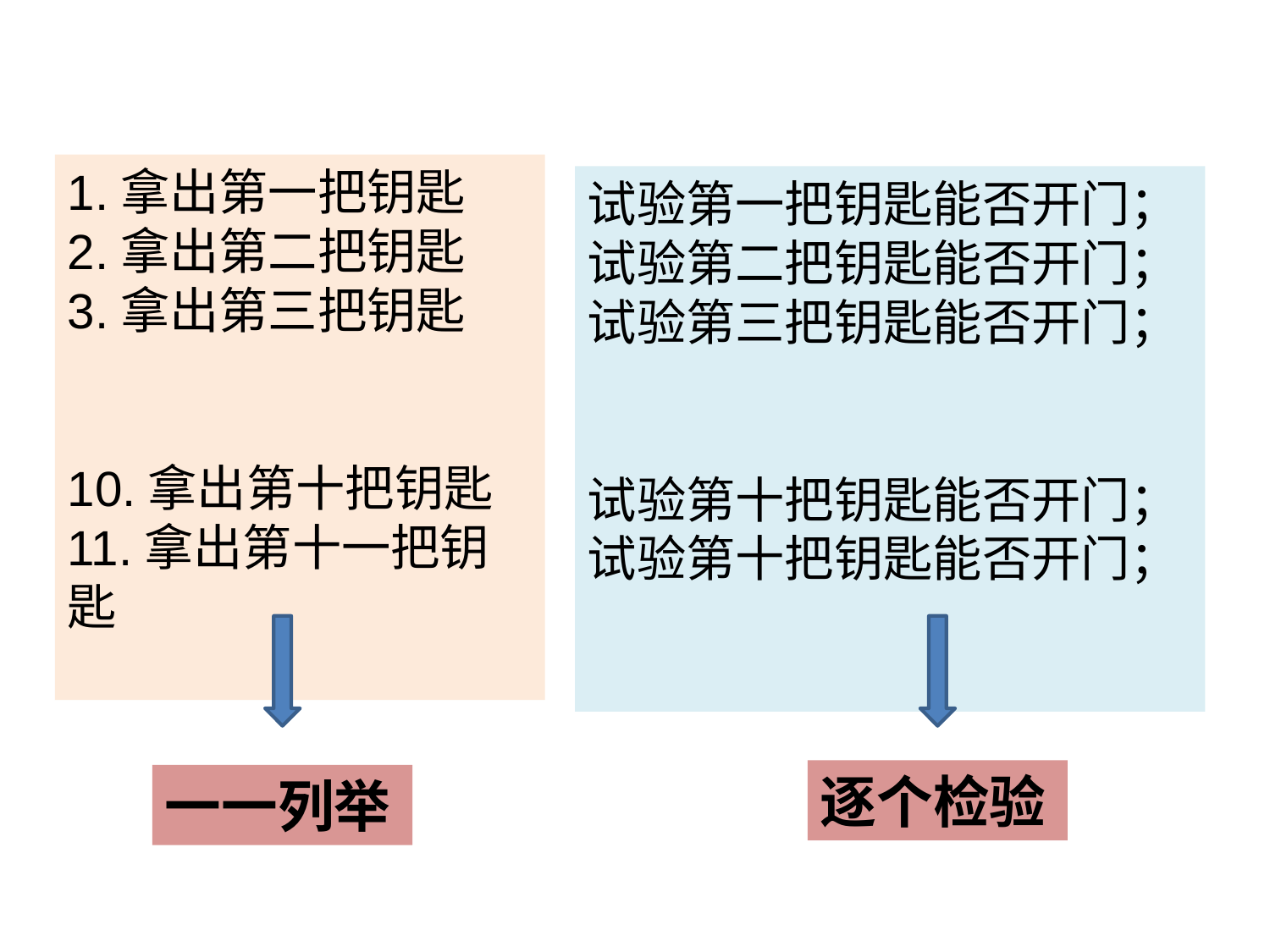

1.拿出第一把钥匙
2.拿出第二把钥匙
3.拿出第三把钥匙

10.拿出第十把钥匙
11.拿出第十一把钥匙

试验第一把钥匙能否开门；
试验第二把钥匙能否开门；
试验第三把钥匙能否开门；

试验第十把钥匙能否开门；
试验第十把钥匙能否开门；

逐个检验
一一列举